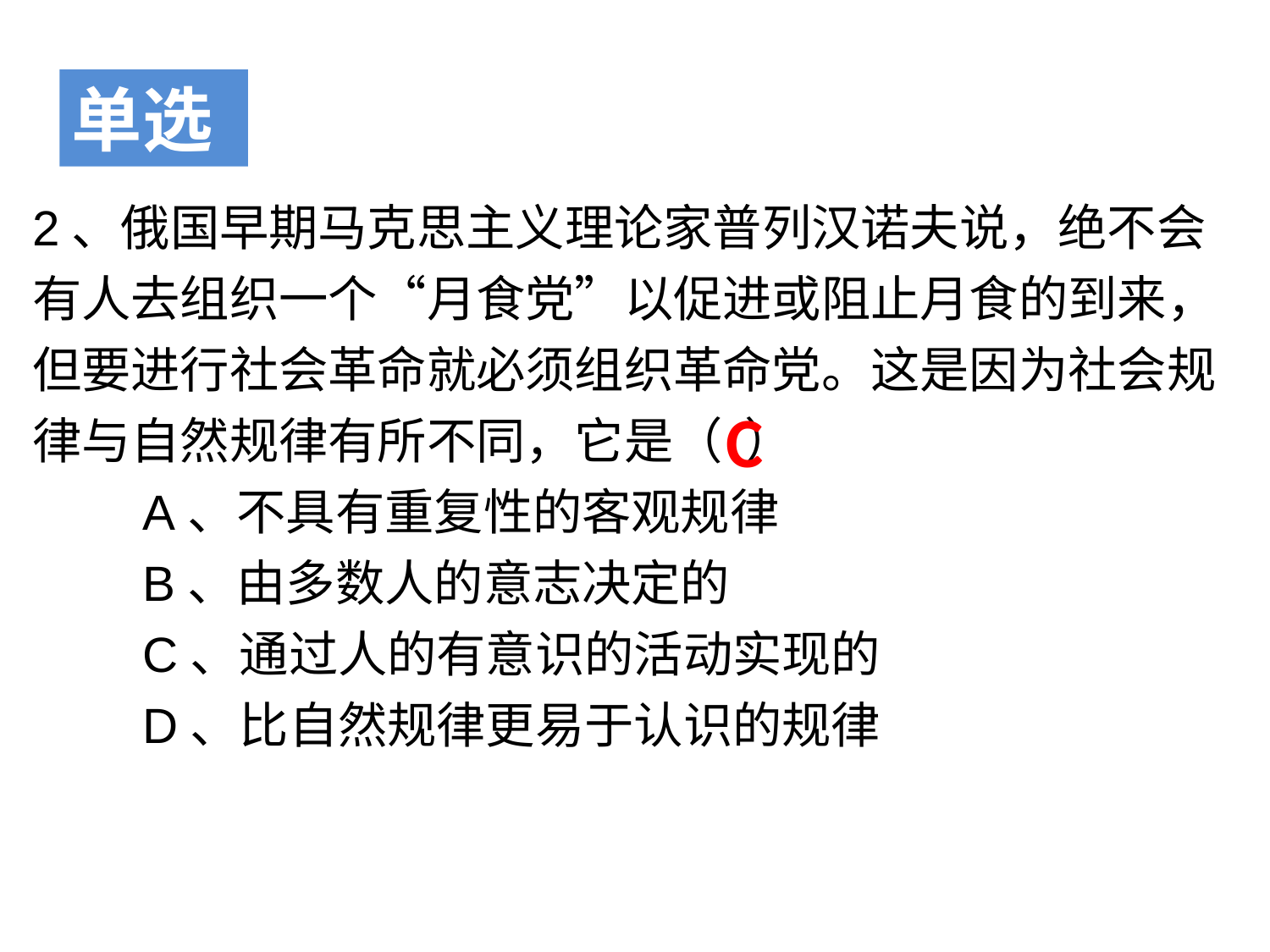

单选
2、俄国早期马克思主义理论家普列汉诺夫说，绝不会有人去组织一个“月食党”以促进或阻止月食的到来，但要进行社会革命就必须组织革命党。这是因为社会规律与自然规律有所不同，它是（  ）
　　A、不具有重复性的客观规律
　　B、由多数人的意志决定的
　　C、通过人的有意识的活动实现的
　　D、比自然规律更易于认识的规律
C